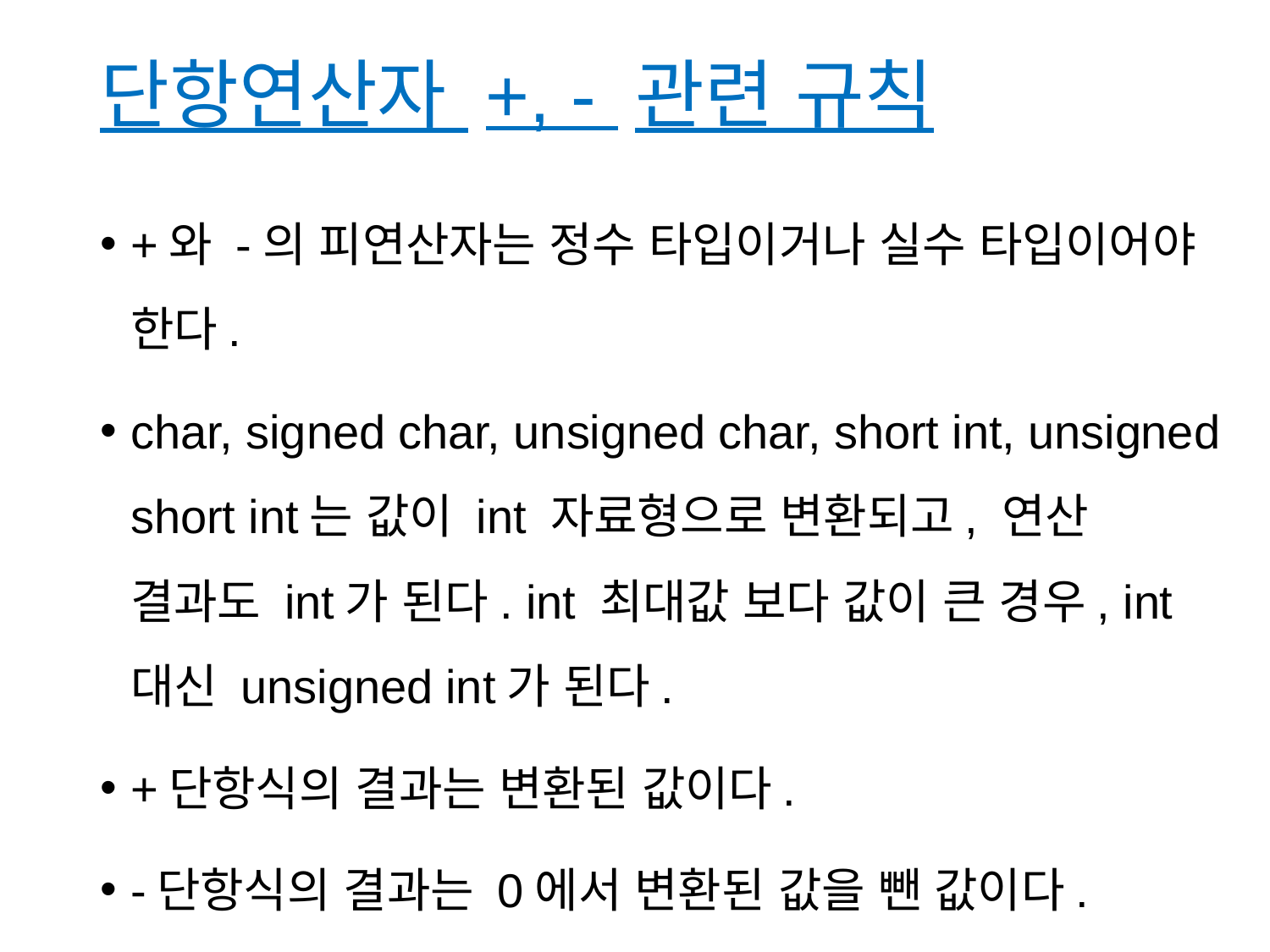

# 단항연산자 +, - 관련 규칙
+와 -의 피연산자는 정수 타입이거나 실수 타입이어야 한다.
char, signed char, unsigned char, short int, unsigned short int는 값이 int 자료형으로 변환되고, 연산 결과도 int가 된다. int 최대값 보다 값이 큰 경우, int 대신 unsigned int가 된다.
+단항식의 결과는 변환된 값이다.
-단항식의 결과는 0에서 변환된 값을 뺀 값이다.